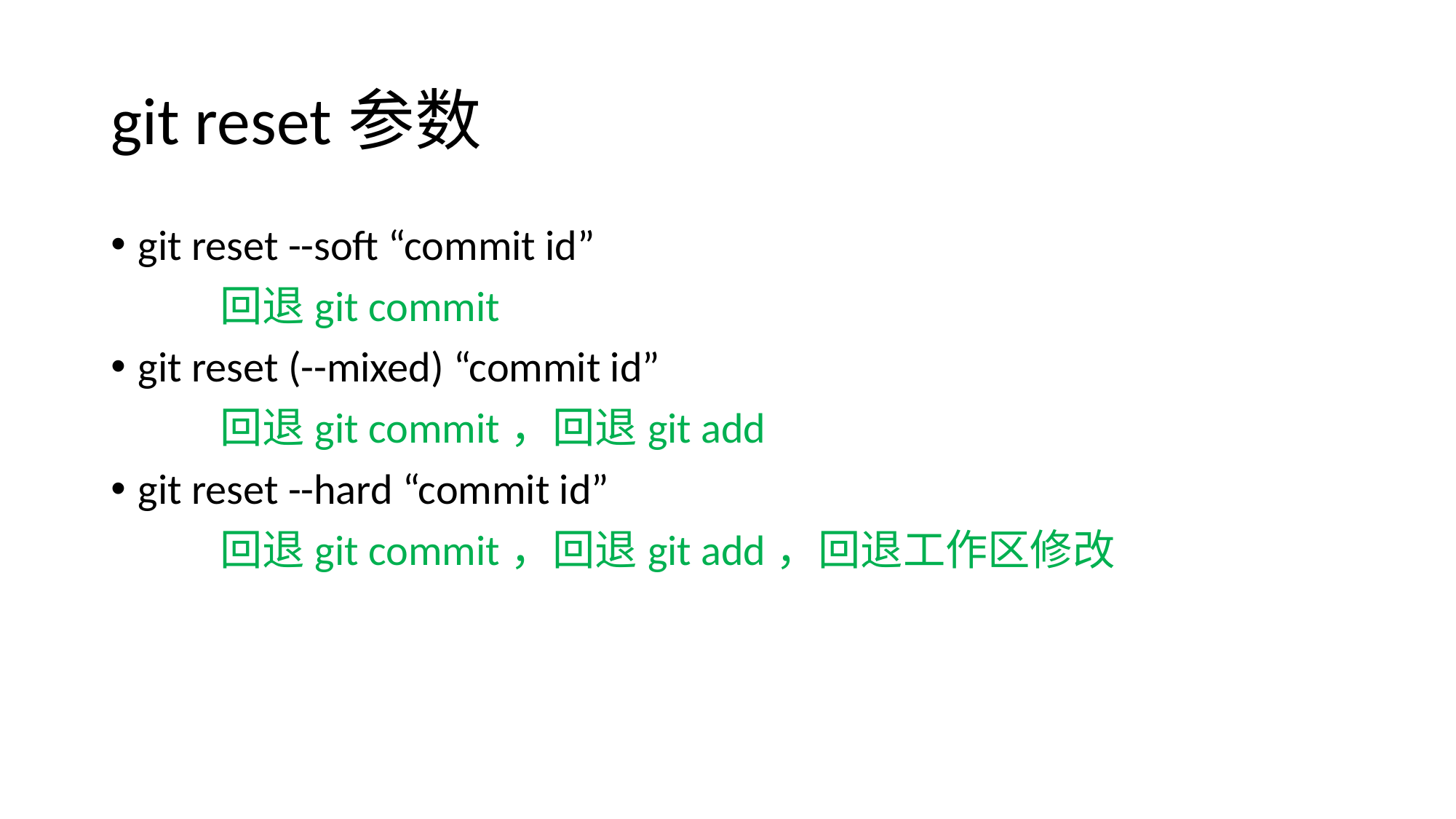

# git reset参数
git reset --soft “commit id”
	回退git commit
git reset (--mixed) “commit id”
	回退git commit，回退git add
git reset --hard “commit id”
	回退git commit，回退git add，回退工作区修改